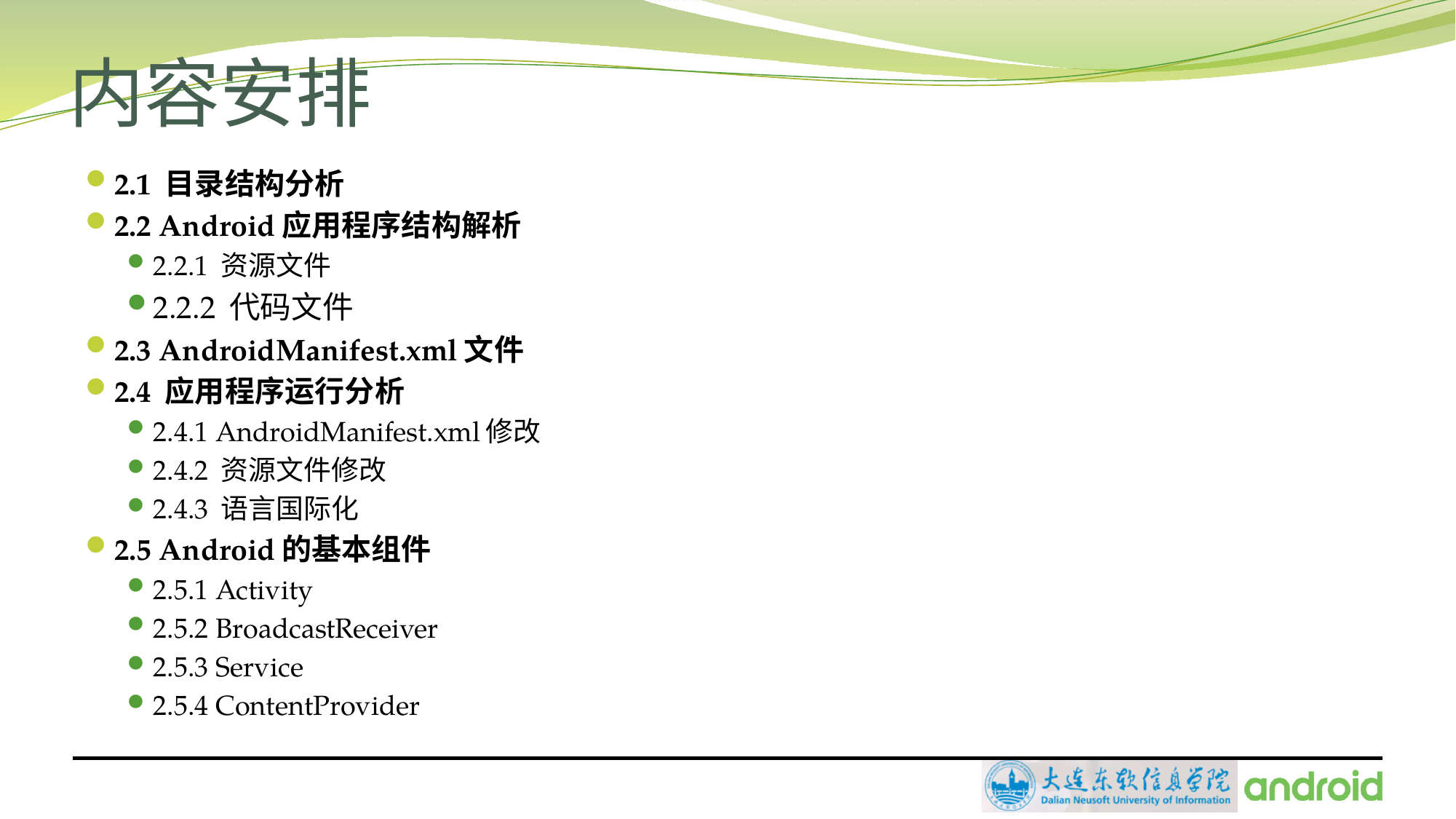

# 内容安排
2.1 目录结构分析
2.2 Android应用程序结构解析
2.2.1 资源文件
2.2.2 代码文件
2.3 AndroidManifest.xml文件
2.4 应用程序运行分析
2.4.1 AndroidManifest.xml修改
2.4.2 资源文件修改
2.4.3 语言国际化
2.5 Android的基本组件
2.5.1 Activity
2.5.2 BroadcastReceiver
2.5.3 Service
2.5.4 ContentProvider